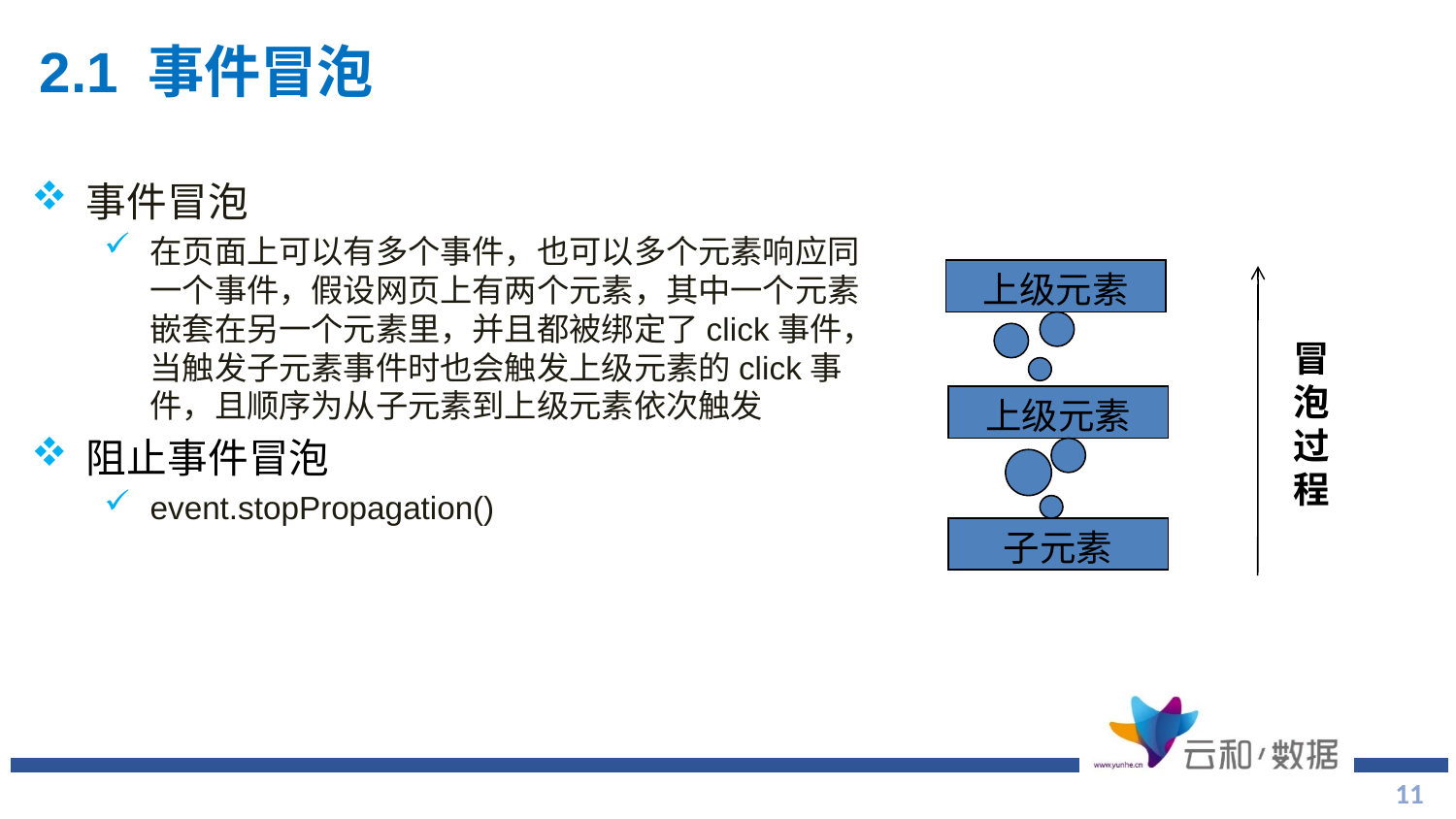

# 2.1 事件冒泡
事件冒泡
在页面上可以有多个事件，也可以多个元素响应同一个事件，假设网页上有两个元素，其中一个元素嵌套在另一个元素里，并且都被绑定了click事件，当触发子元素事件时也会触发上级元素的click事件，且顺序为从子元素到上级元素依次触发
阻止事件冒泡
event.stopPropagation()

上级元素

冒
泡
过
程

上级元素

子元素
11